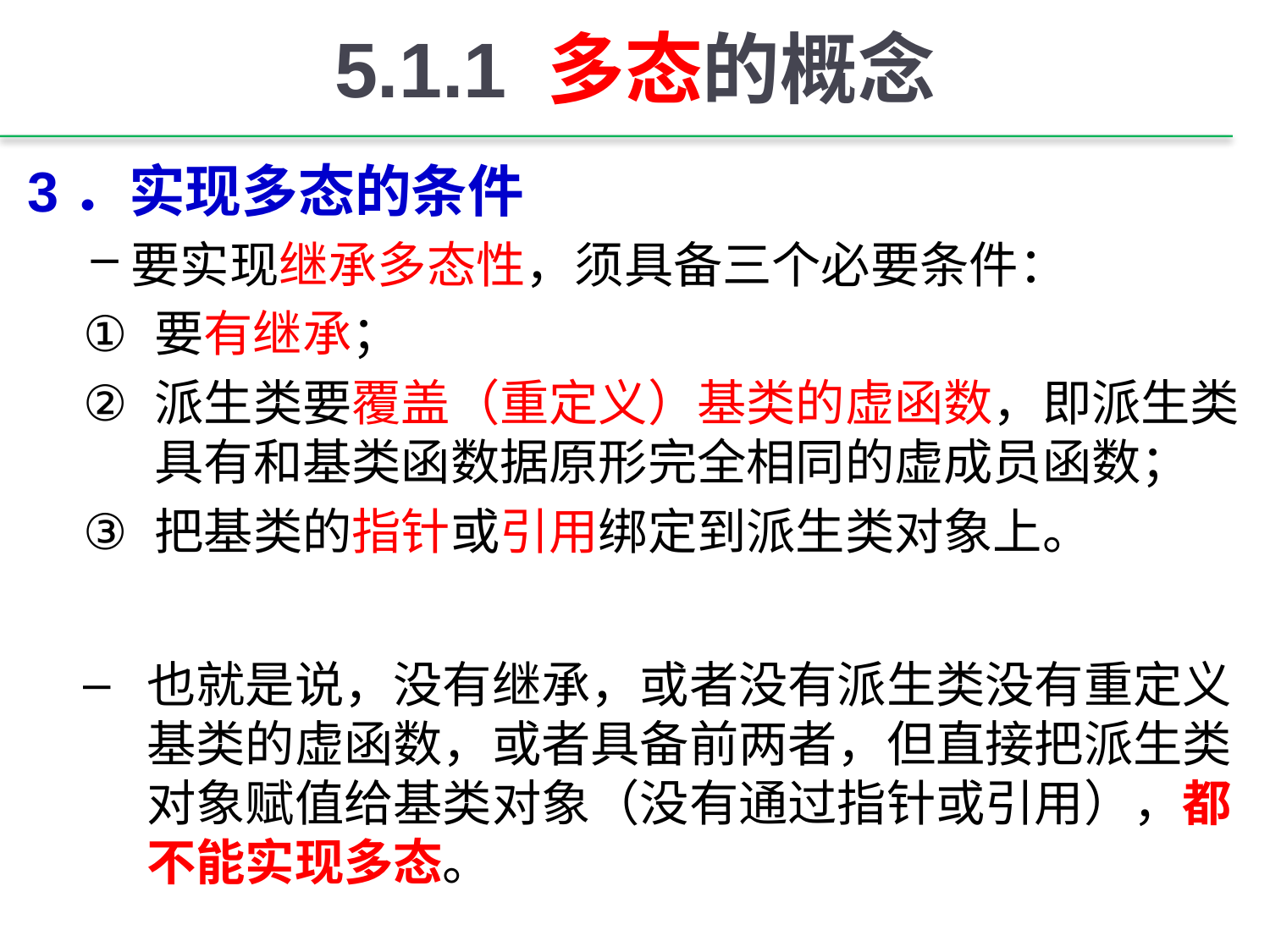

# 5.1.1 多态的概念
3．实现多态的条件
要实现继承多态性，须具备三个必要条件：
要有继承；
派生类要覆盖（重定义）基类的虚函数，即派生类具有和基类函数据原形完全相同的虚成员函数；
把基类的指针或引用绑定到派生类对象上。

也就是说，没有继承，或者没有派生类没有重定义基类的虚函数，或者具备前两者，但直接把派生类对象赋值给基类对象（没有通过指针或引用），都不能实现多态。